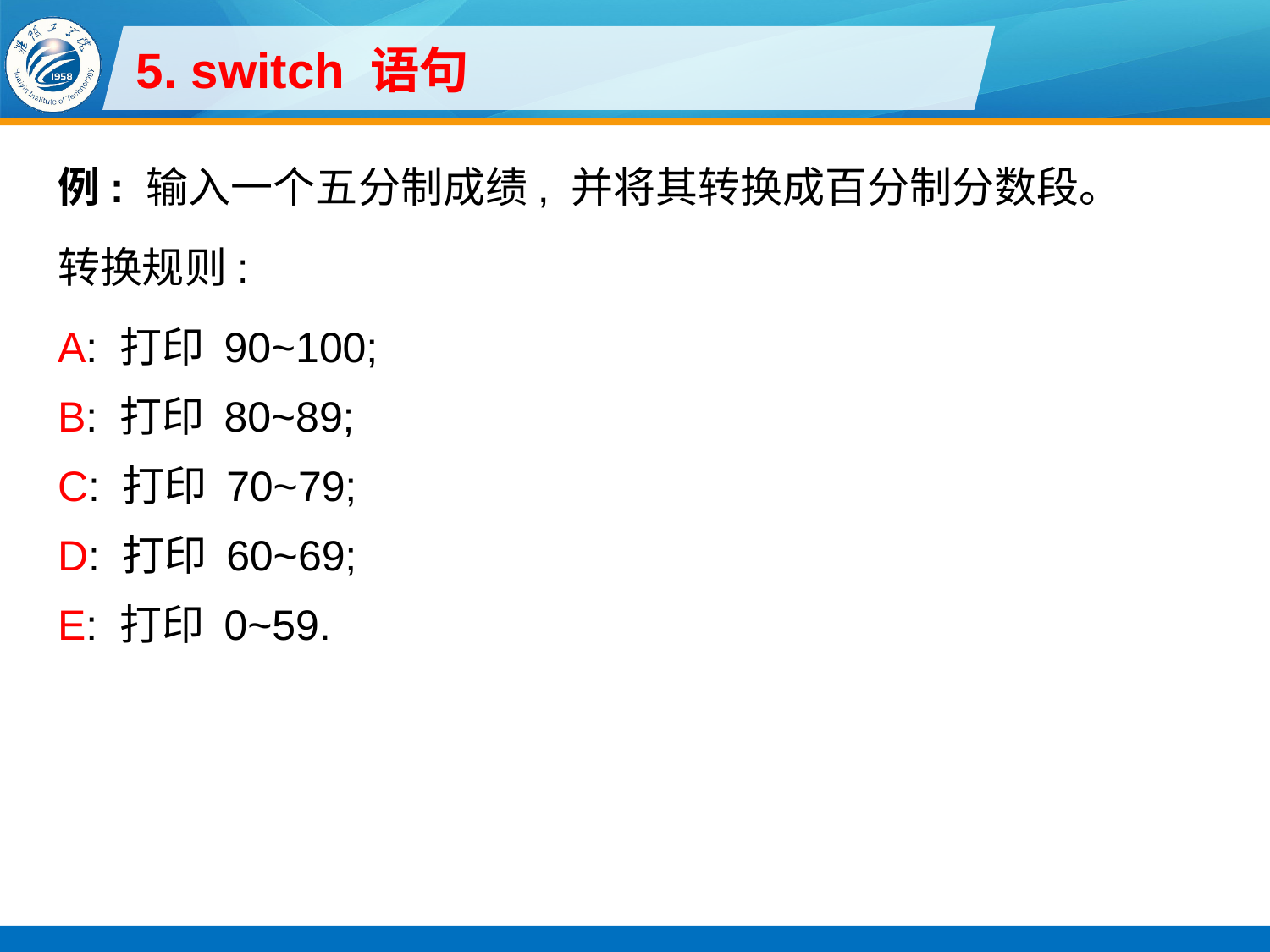

# 5. switch 语句
例: 输入一个五分制成绩, 并将其转换成百分制分数段。
转换规则:
A: 打印 90~100;
B: 打印 80~89;
C: 打印 70~79;
D: 打印 60~69;
E: 打印 0~59.